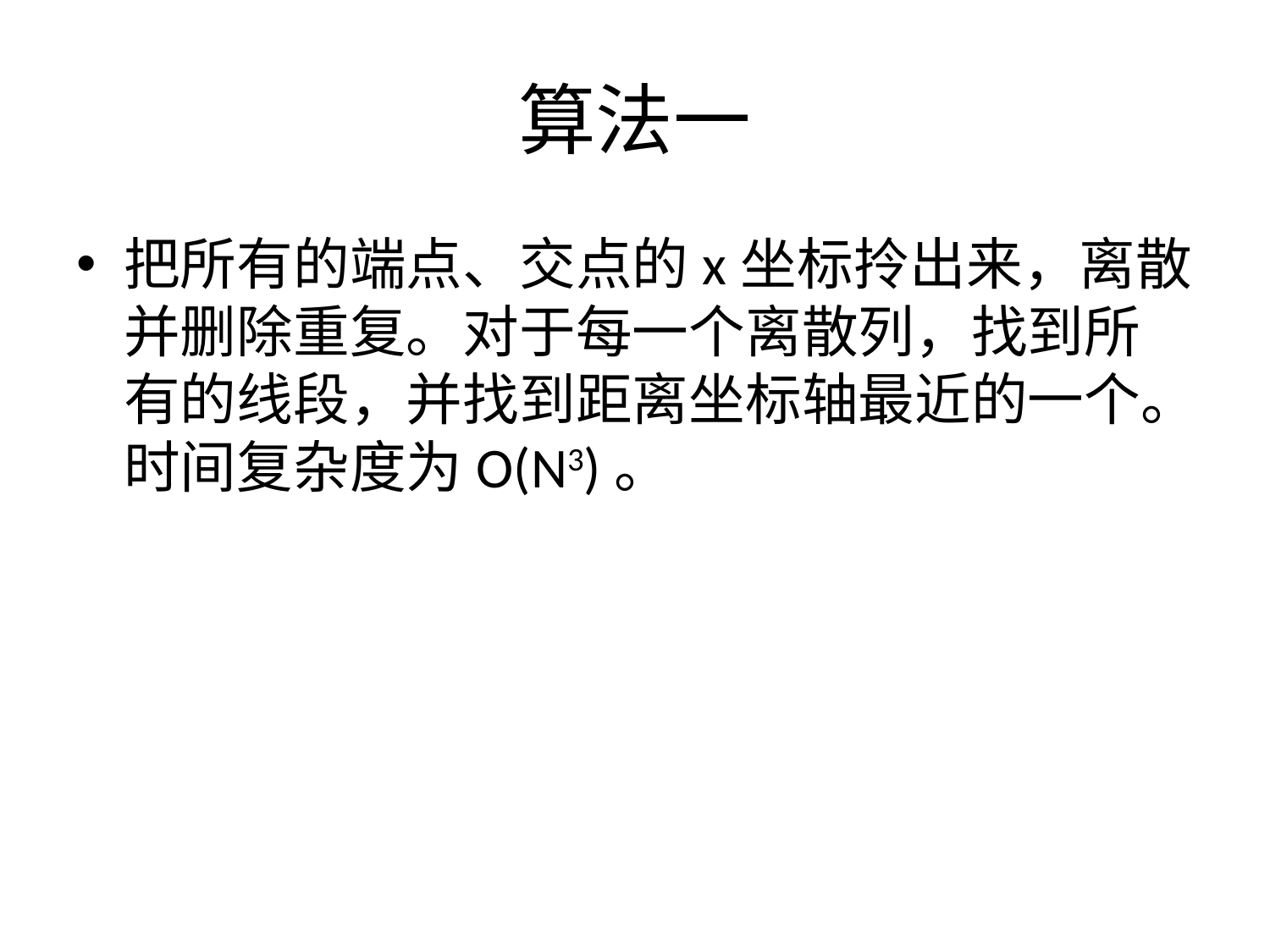

# 算法一
把所有的端点、交点的x坐标拎出来，离散并删除重复。对于每一个离散列，找到所有的线段，并找到距离坐标轴最近的一个。时间复杂度为O(N3)。